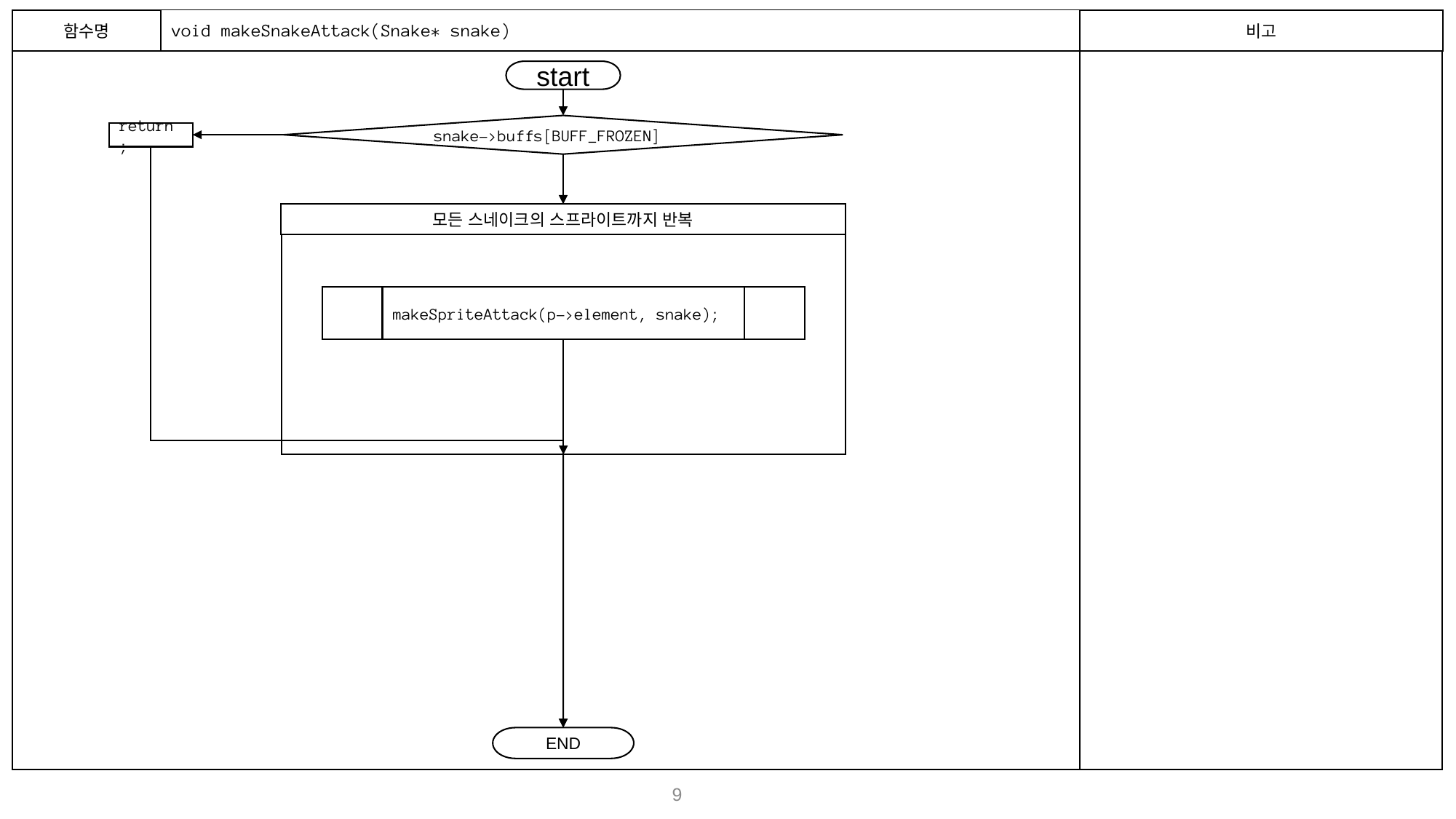

함수명
# void makeSnakeAttack(Snake* snake)
비고

start
snake->buffs[BUFF_FROZEN]
return;
모든 스네이크의 스프라이트까지 반복

makeSpriteAttack(p->element, snake);
END
9